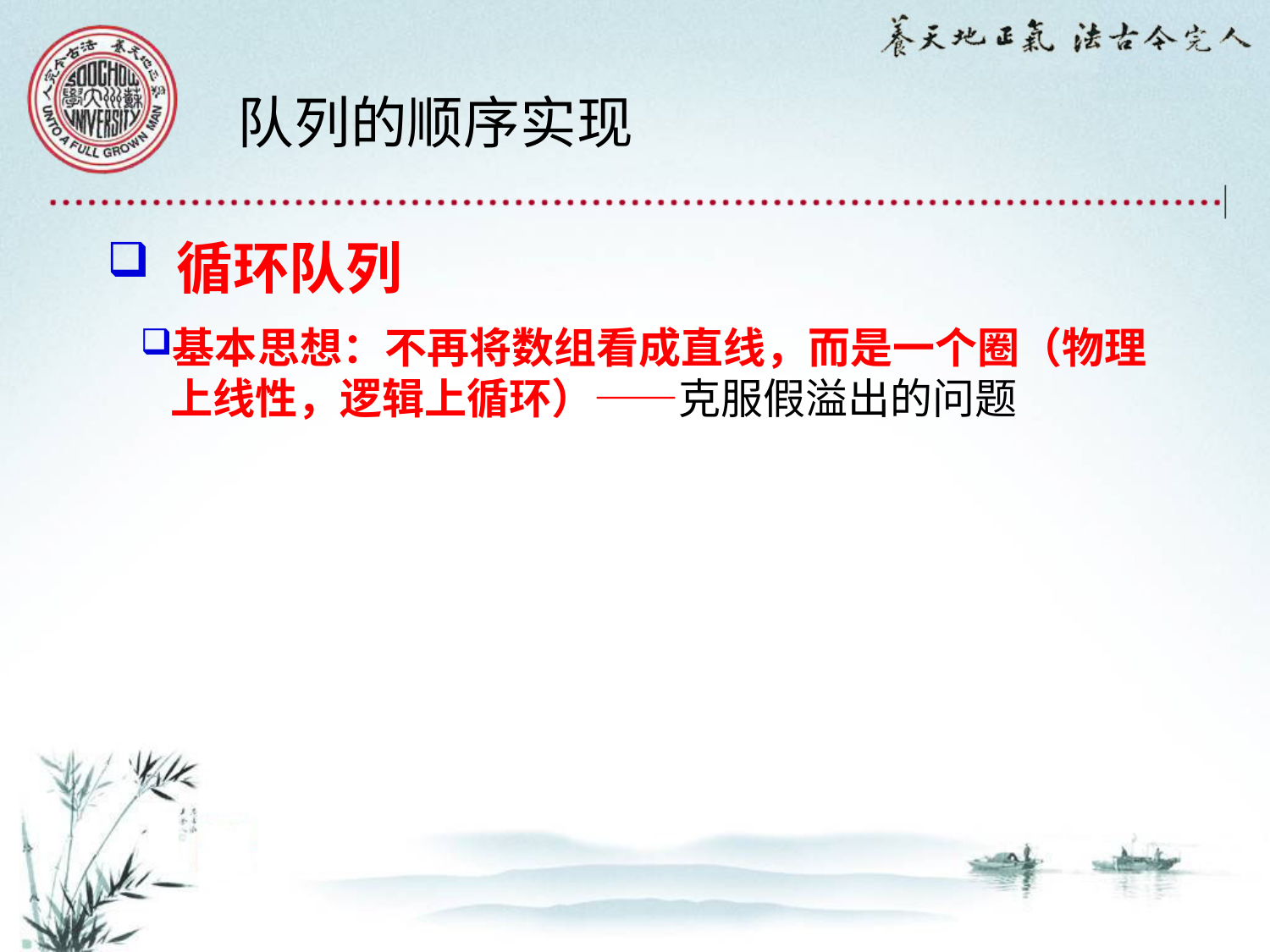

# 队列的顺序实现
 循环队列
基本思想：不再将数组看成直线，而是一个圈（物理上线性，逻辑上循环）——克服假溢出的问题